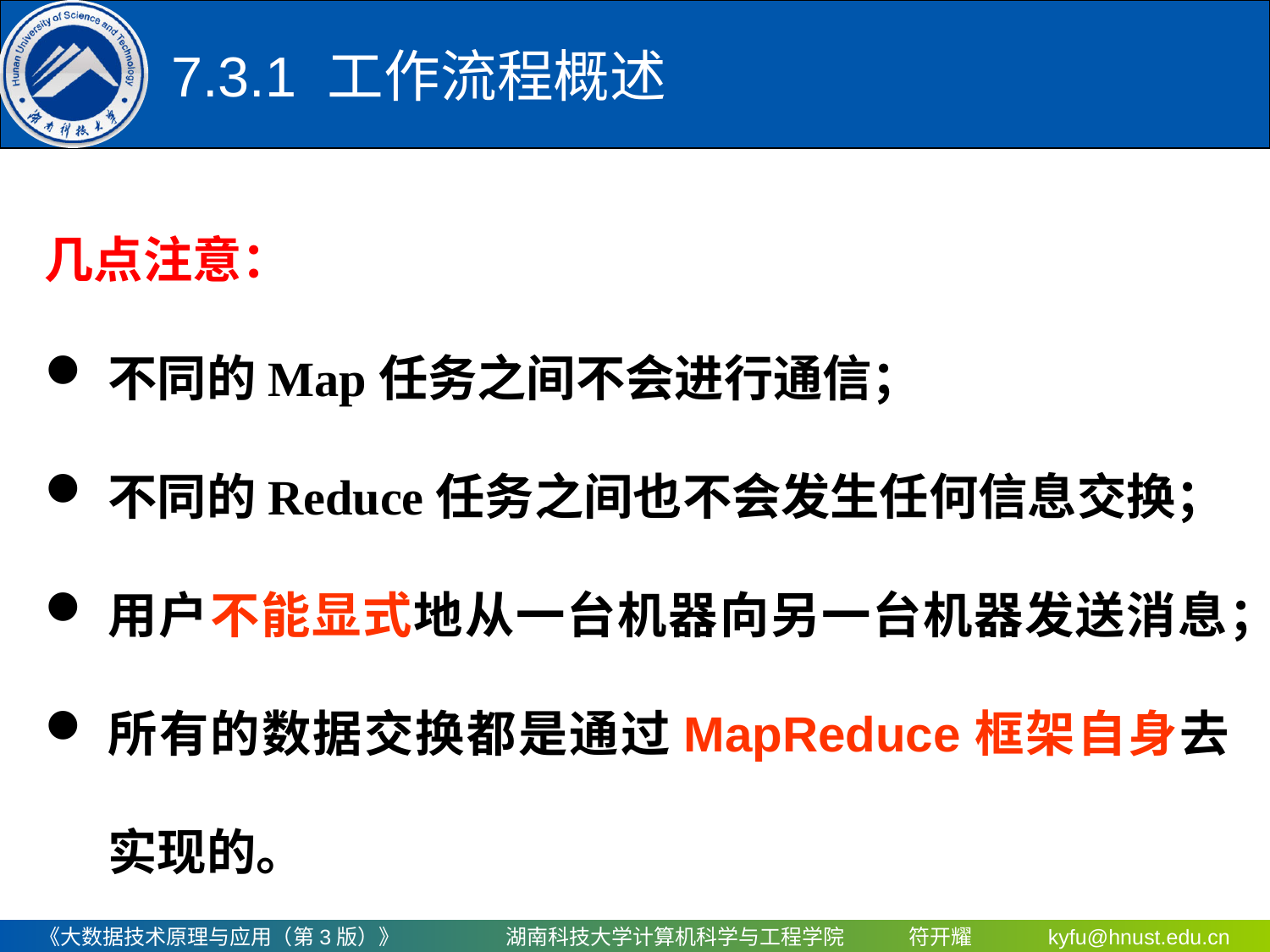

# 7.3.1	 工作流程概述
几点注意：
不同的Map任务之间不会进行通信；
不同的Reduce任务之间也不会发生任何信息交换；
用户不能显式地从一台机器向另一台机器发送消息；
所有的数据交换都是通过MapReduce框架自身去实现的。